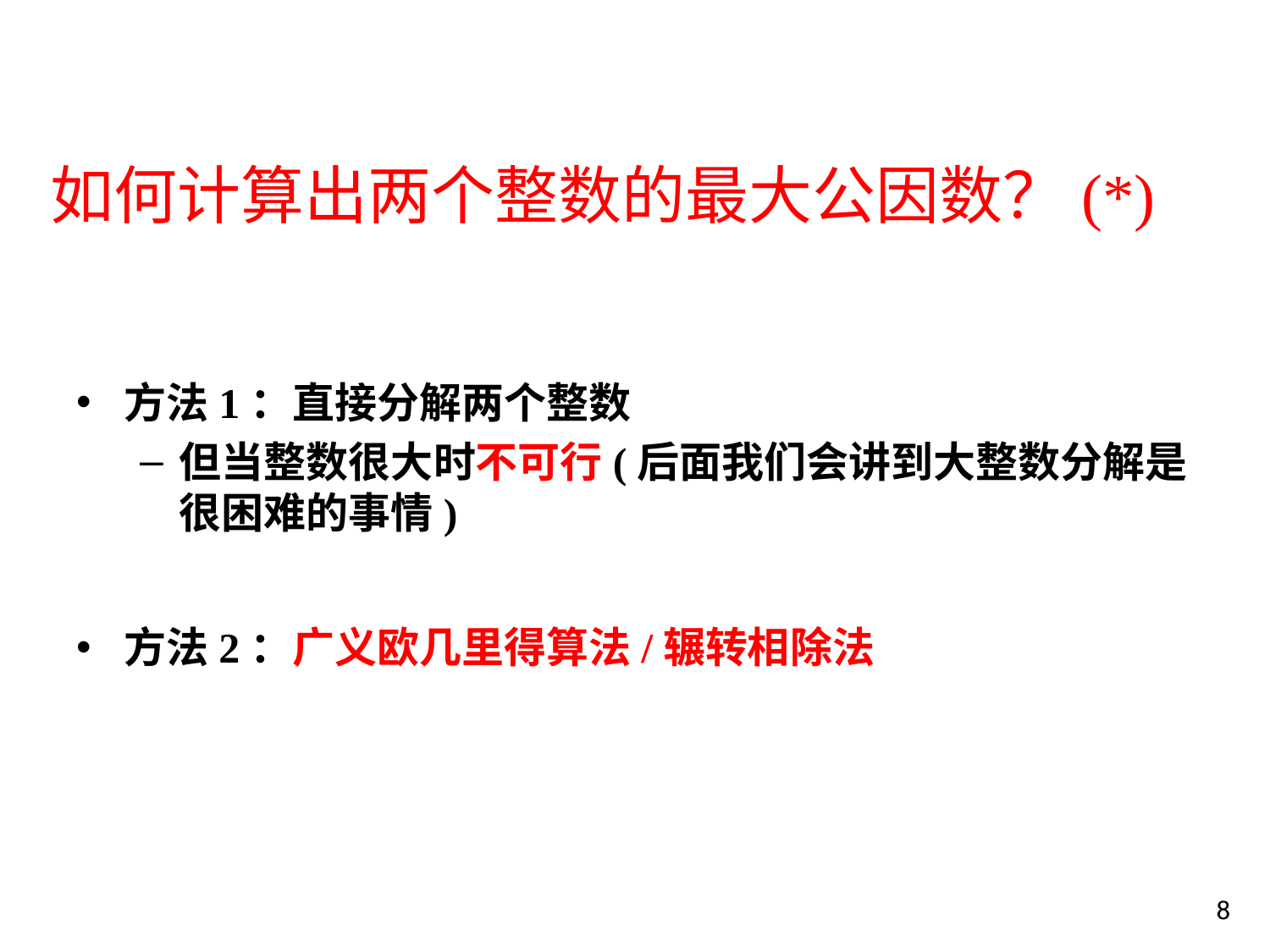

如何计算出两个整数的最大公因数？(*)
方法1：直接分解两个整数
但当整数很大时不可行(后面我们会讲到大整数分解是很困难的事情)

方法2：广义欧几里得算法/辗转相除法

8